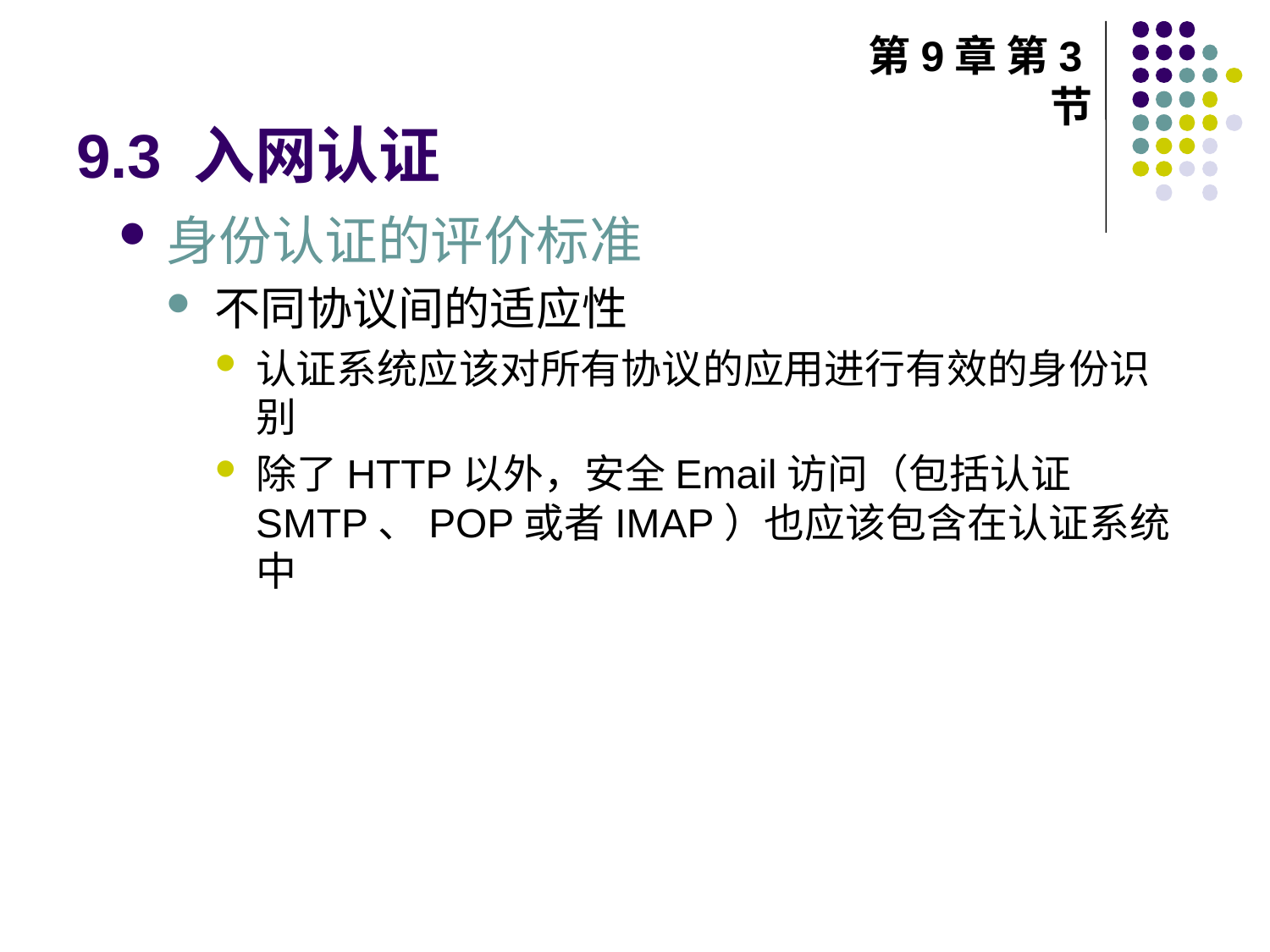

# 9.3 入网认证
第9章 第3节
身份认证的评价标准
不同协议间的适应性
认证系统应该对所有协议的应用进行有效的身份识别
除了HTTP以外，安全Email访问（包括认证SMTP、POP或者IMAP）也应该包含在认证系统中